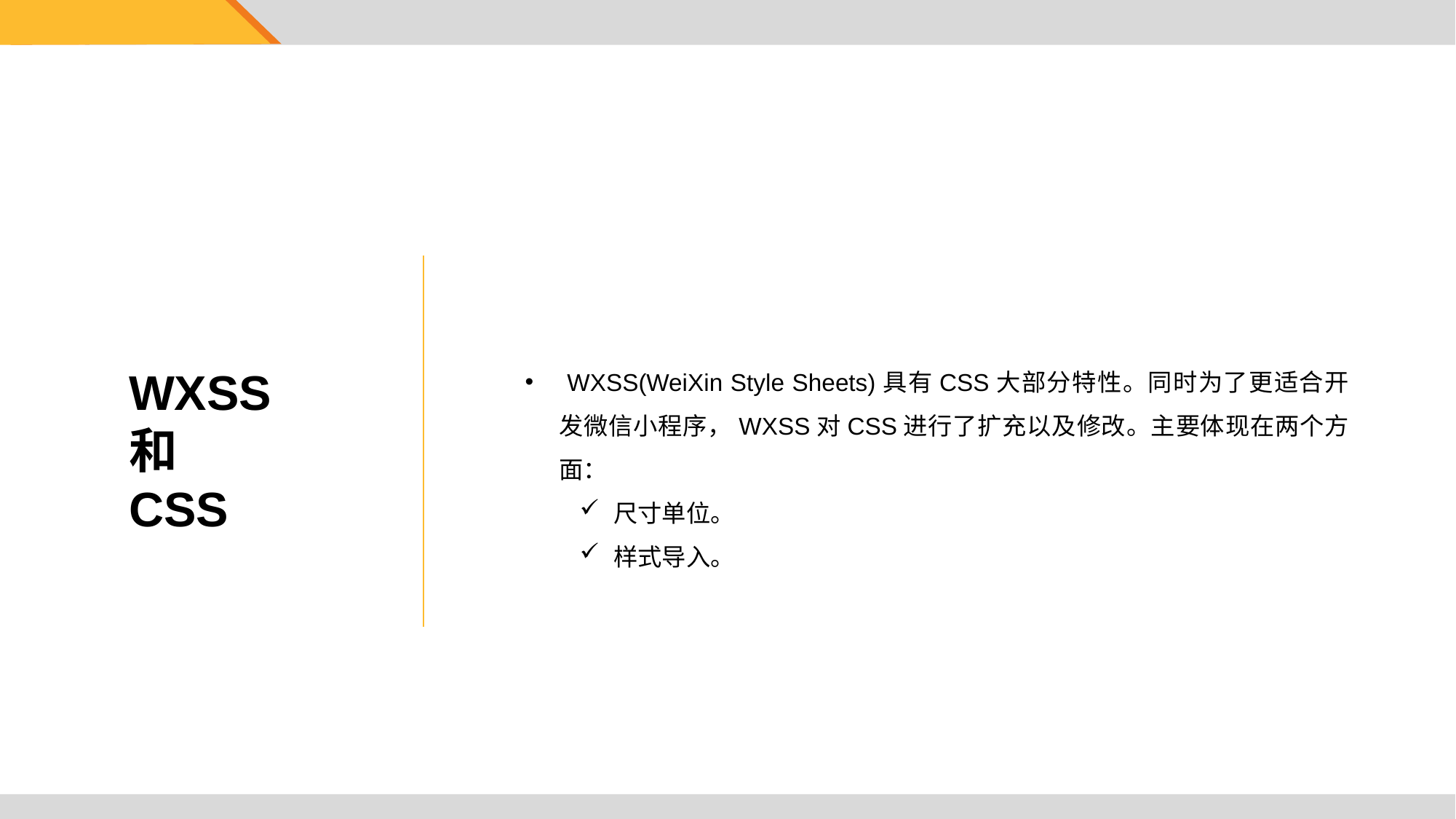

WXSS(WeiXin Style Sheets)具有CSS大部分特性。同时为了更适合开发微信小程序，WXSS对CSS进行了扩充以及修改。主要体现在两个方面：
尺寸单位。
样式导入。
WXSS
和
CSS